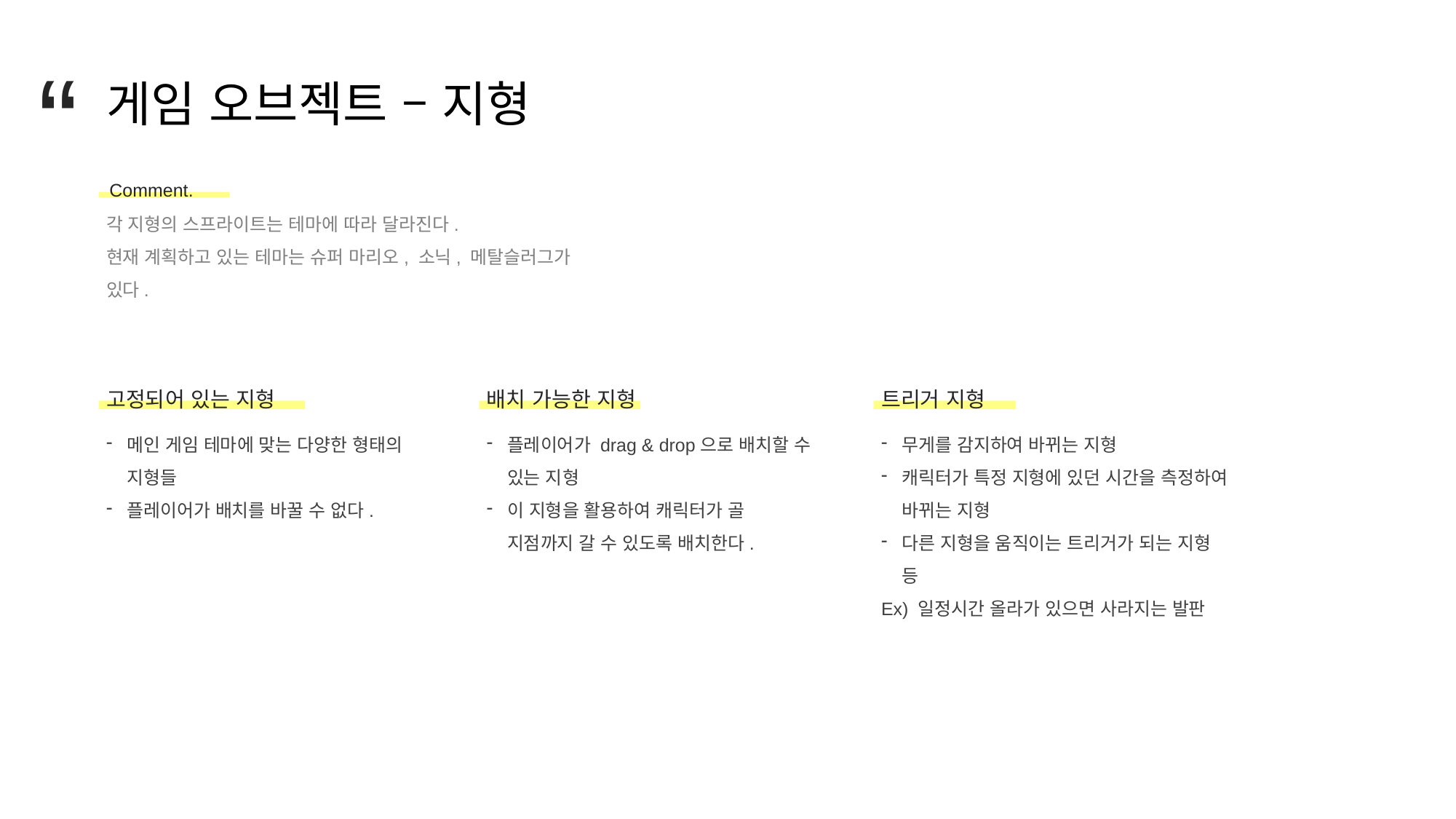

“
게임 오브젝트 – 지형
Comment.

각 지형의 스프라이트는 테마에 따라 달라진다.
현재 계획하고 있는 테마는 슈퍼 마리오, 소닉, 메탈슬러그가 있다.
고정되어 있는 지형
배치 가능한 지형
트리거 지형

메인 게임 테마에 맞는 다양한 형태의 지형들
플레이어가 배치를 바꿀 수 없다.
플레이어가 drag & drop으로 배치할 수 있는 지형
이 지형을 활용하여 캐릭터가 골 지점까지 갈 수 있도록 배치한다.
무게를 감지하여 바뀌는 지형
캐릭터가 특정 지형에 있던 시간을 측정하여 바뀌는 지형
다른 지형을 움직이는 트리거가 되는 지형 등
Ex) 일정시간 올라가 있으면 사라지는 발판